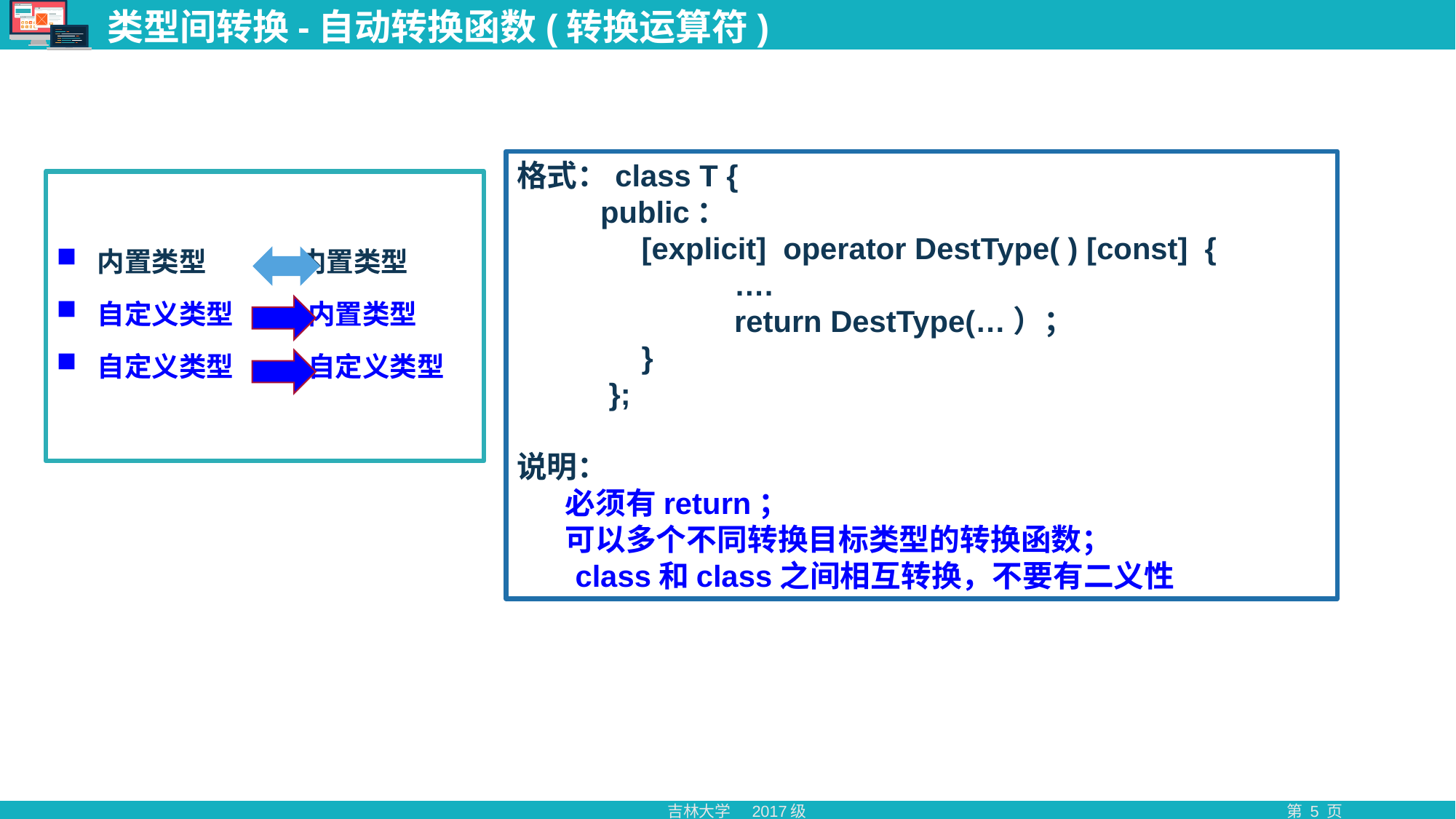

# 类型间转换-自动转换函数(转换运算符)
格式：class T {
          public：
                 [explicit]  operator DestType( ) [const]  {
                          ….
                          return DestType(…）；
                 }
           };

说明：
       必须有return；
       可以多个不同转换目标类型的转换函数；
       class和class之间相互转换，不要有二义性
内置类型               内置类型

自定义类型            内置类型
自定义类型            自定义类型